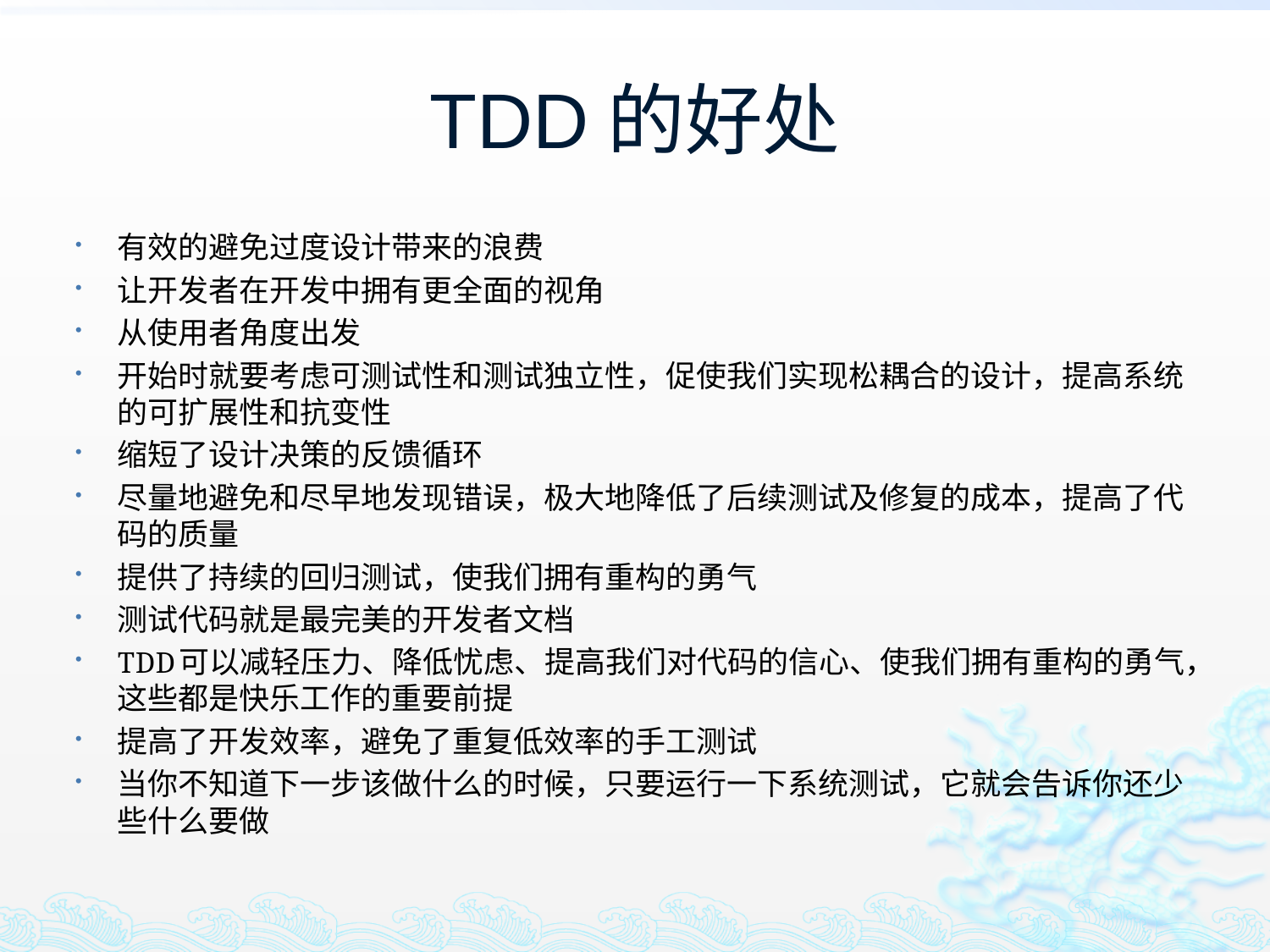

# TDD的好处
有效的避免过度设计带来的浪费
让开发者在开发中拥有更全面的视角
从使用者角度出发
开始时就要考虑可测试性和测试独立性，促使我们实现松耦合的设计，提高系统的可扩展性和抗变性
缩短了设计决策的反馈循环
尽量地避免和尽早地发现错误，极大地降低了后续测试及修复的成本，提高了代码的质量
提供了持续的回归测试，使我们拥有重构的勇气
测试代码就是最完美的开发者文档
TDD可以减轻压力、降低忧虑、提高我们对代码的信心、使我们拥有重构的勇气，这些都是快乐工作的重要前提
提高了开发效率，避免了重复低效率的手工测试
当你不知道下一步该做什么的时候，只要运行一下系统测试，它就会告诉你还少些什么要做